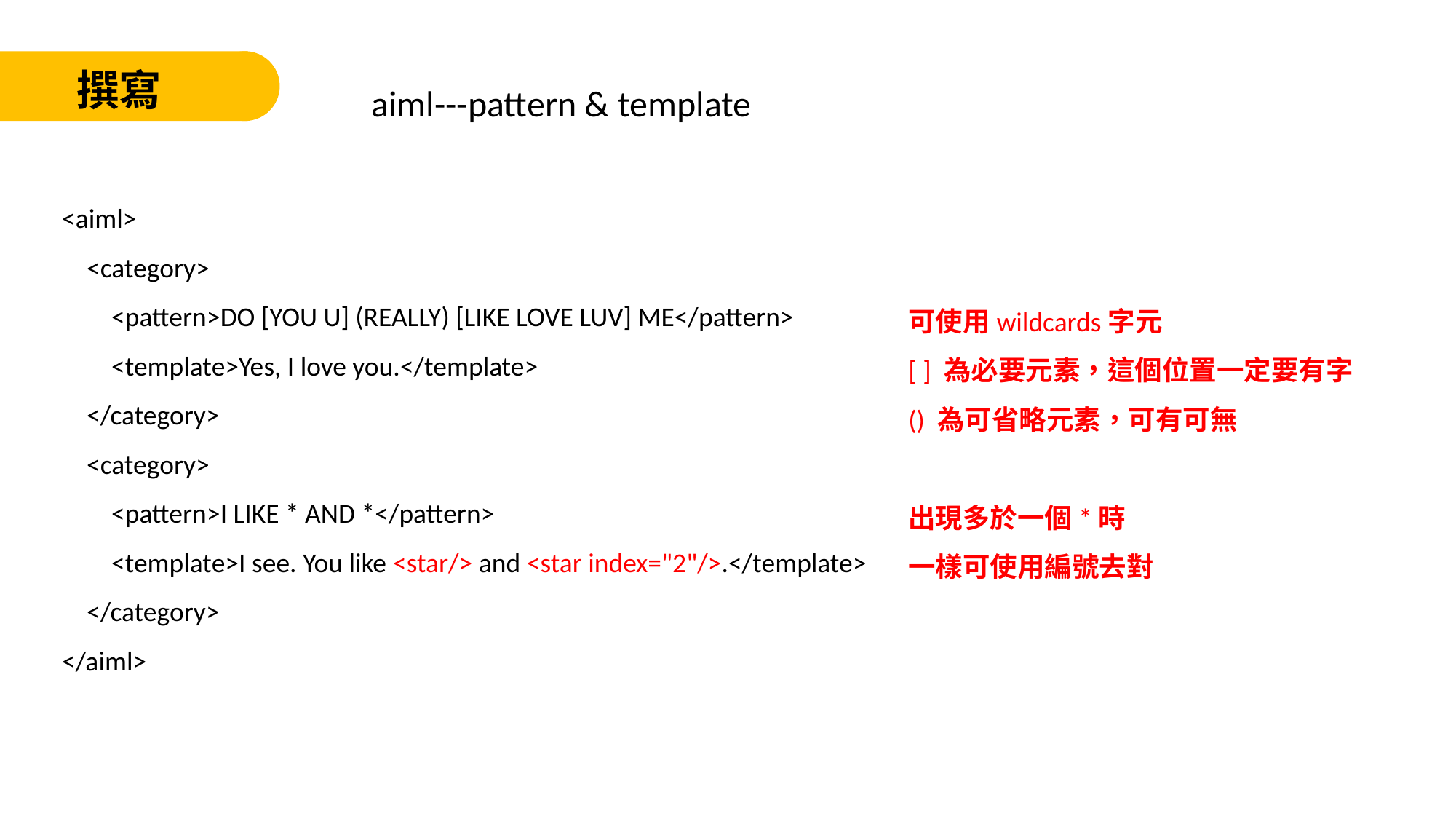

aiml---pattern & template
撰寫
<aiml>
    <category>
        <pattern>DO [YOU U] (REALLY) [LIKE LOVE LUV] ME</pattern>
        <template>Yes, I love you.</template>
    </category>
    <category>
        <pattern>I LIKE * AND *</pattern>
        <template>I see. You like <star/> and <star index="2"/>.</template>
    </category>
</aiml>
可使用wildcards字元
[ ] 為必要元素，這個位置一定要有字
() 為可省略元素，可有可無

出現多於一個*時
一樣可使用編號去對